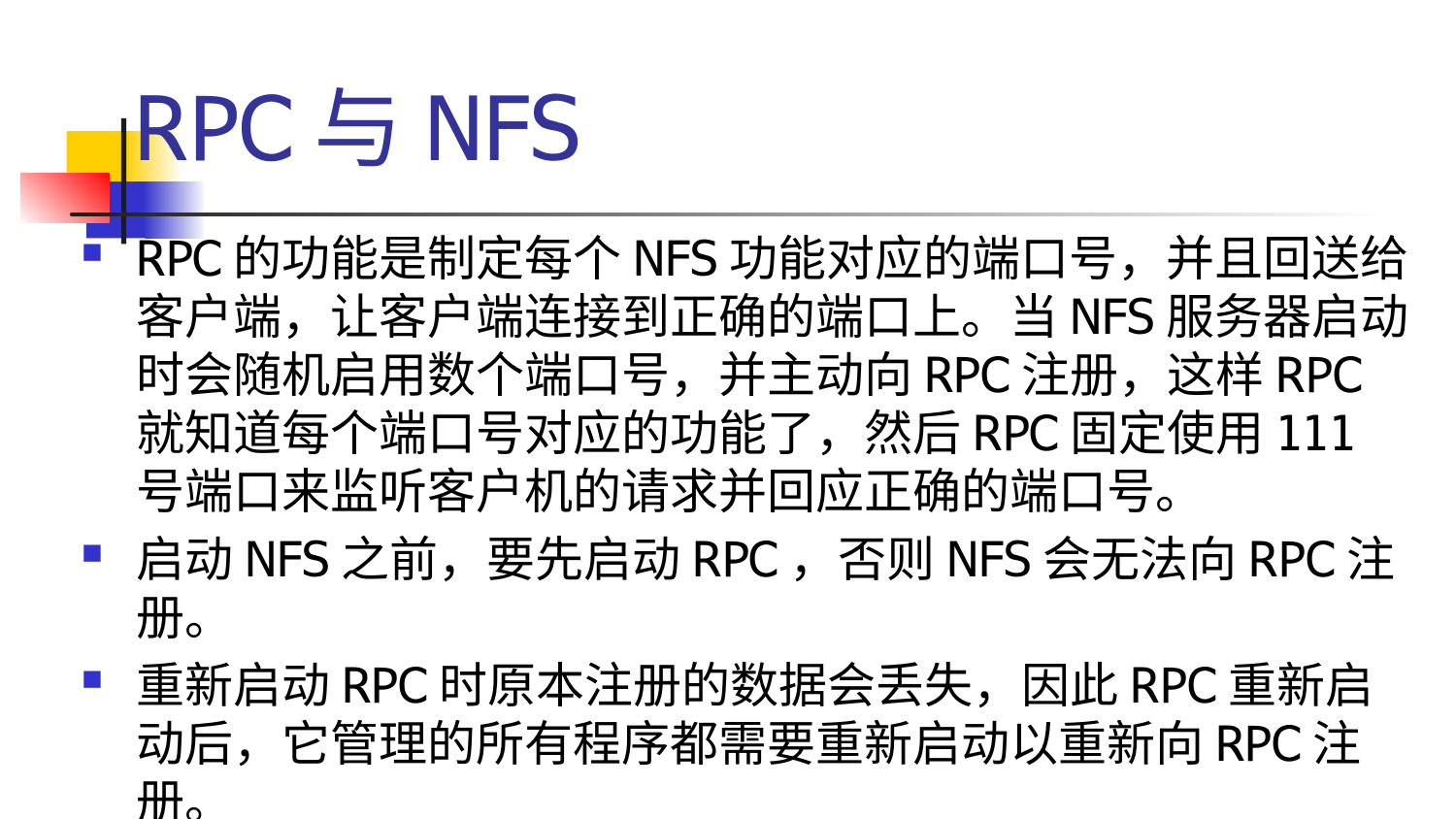

# RPC与NFS
RPC的功能是制定每个NFS功能对应的端口号，并且回送给客户端，让客户端连接到正确的端口上。当NFS服务器启动时会随机启用数个端口号，并主动向RPC注册，这样RPC就知道每个端口号对应的功能了，然后RPC固定使用111号端口来监听客户机的请求并回应正确的端口号。
启动NFS之前，要先启动RPC，否则NFS会无法向RPC注册。
重新启动RPC时原本注册的数据会丢失，因此RPC重新启动后，它管理的所有程序都需要重新启动以重新向RPC注册。